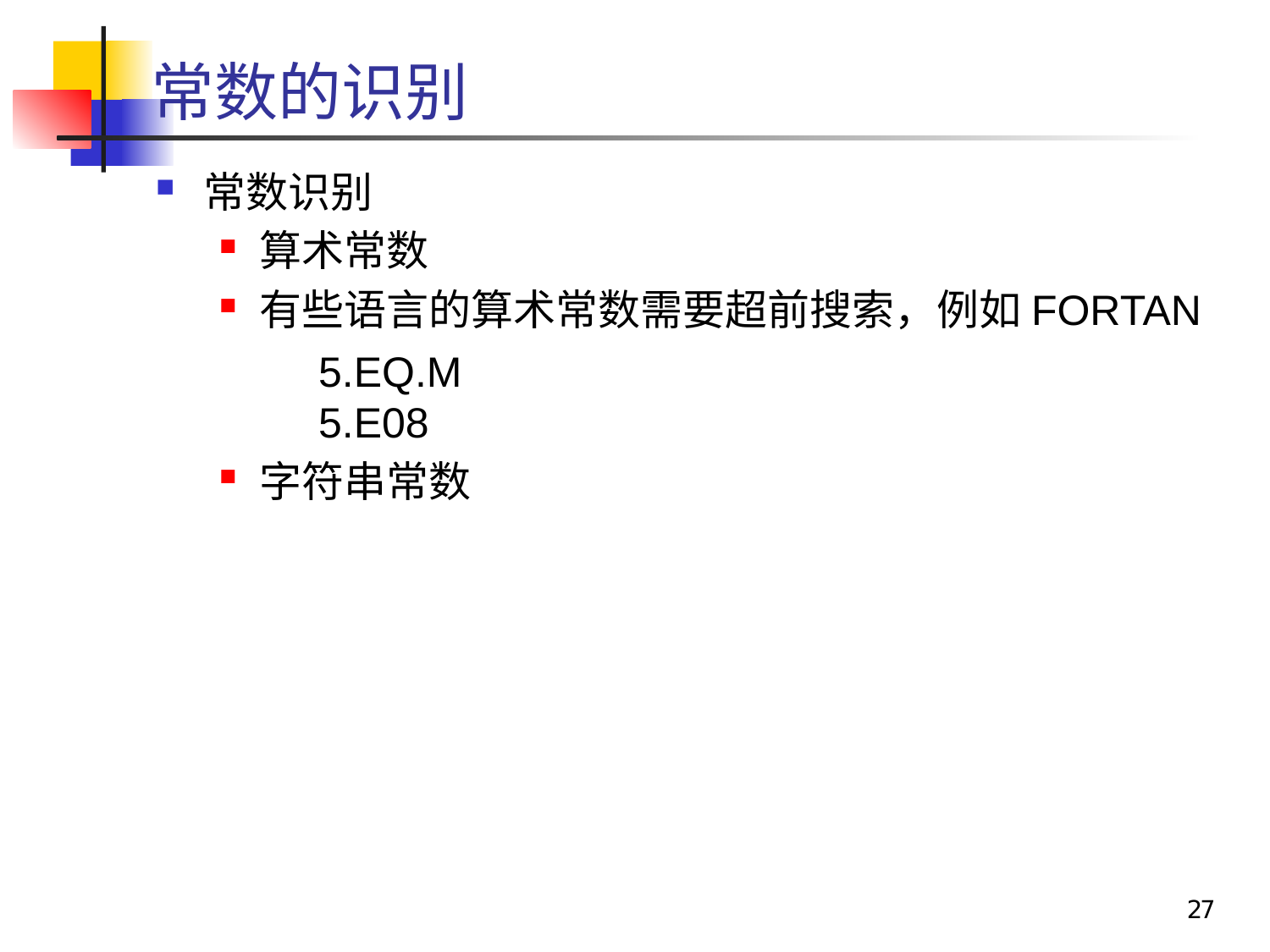

# 常数的识别
常数识别
算术常数
有些语言的算术常数需要超前搜索，例如FORTAN
   5.EQ.M
   5.E08
字符串常数

27